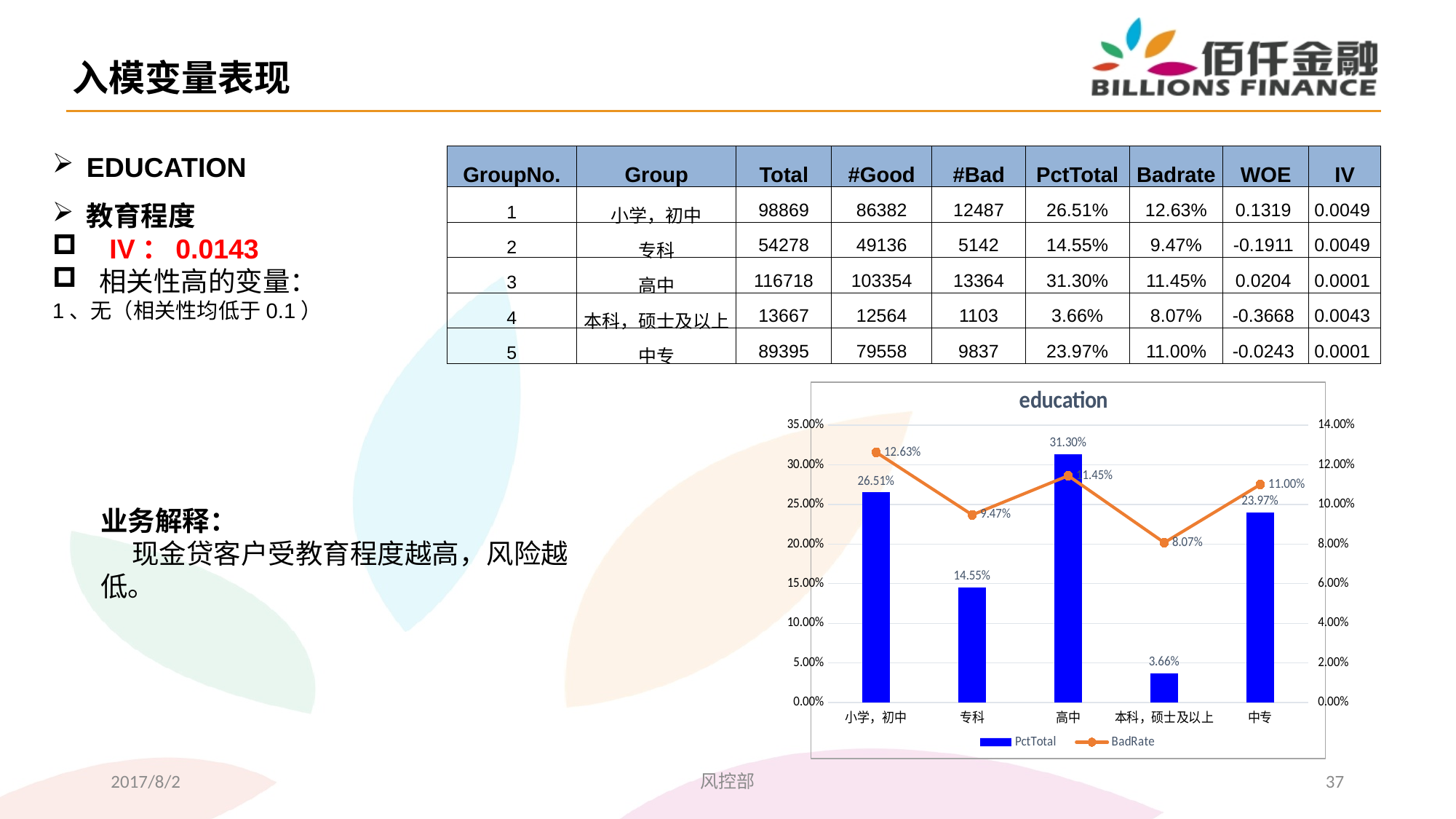

入模变量表现
EDUCATION
教育程度
   IV：0.0143
 相关性高的变量：
1、无（相关性均低于0.1）
| GroupNo. | Group | Total | #Good | #Bad | PctTotal | Badrate | WOE | IV |
| --- | --- | --- | --- | --- | --- | --- | --- | --- |
| 1 | 小学，初中 | 98869 | 86382 | 12487 | 26.51% | 12.63% | 0.1319 | 0.0049 |
| 2 | 专科 | 54278 | 49136 | 5142 | 14.55% | 9.47% | -0.1911 | 0.0049 |
| 3 | 高中 | 116718 | 103354 | 13364 | 31.30% | 11.45% | 0.0204 | 0.0001 |
| 4 | 本科，硕士及以上 | 13667 | 12564 | 1103 | 3.66% | 8.07% | -0.3668 | 0.0043 |
| 5 | 中专 | 89395 | 79558 | 9837 | 23.97% | 11.00% | -0.0243 | 0.0001 |

### Chart: education

| Category | PctTotal | BadRate |
|---|---|---|
| 小学，初中 | 0.26511622918158245 | 0.1262984353032801 |
| 专科 | 0.1455459111300603 | 0.09473451490474963 |
| 高中 | 0.312978143175474 | 0.11449819222399288 |
| 本科，硕士及以上 | 0.03664792305196459 | 0.08070534865003293 |
| 中专 | 0.23971179346091862 | 0.11003971139325465 |
业务解释：
    现金贷客户受教育程度越高，风险越低。
2017/8/2
风控部
37